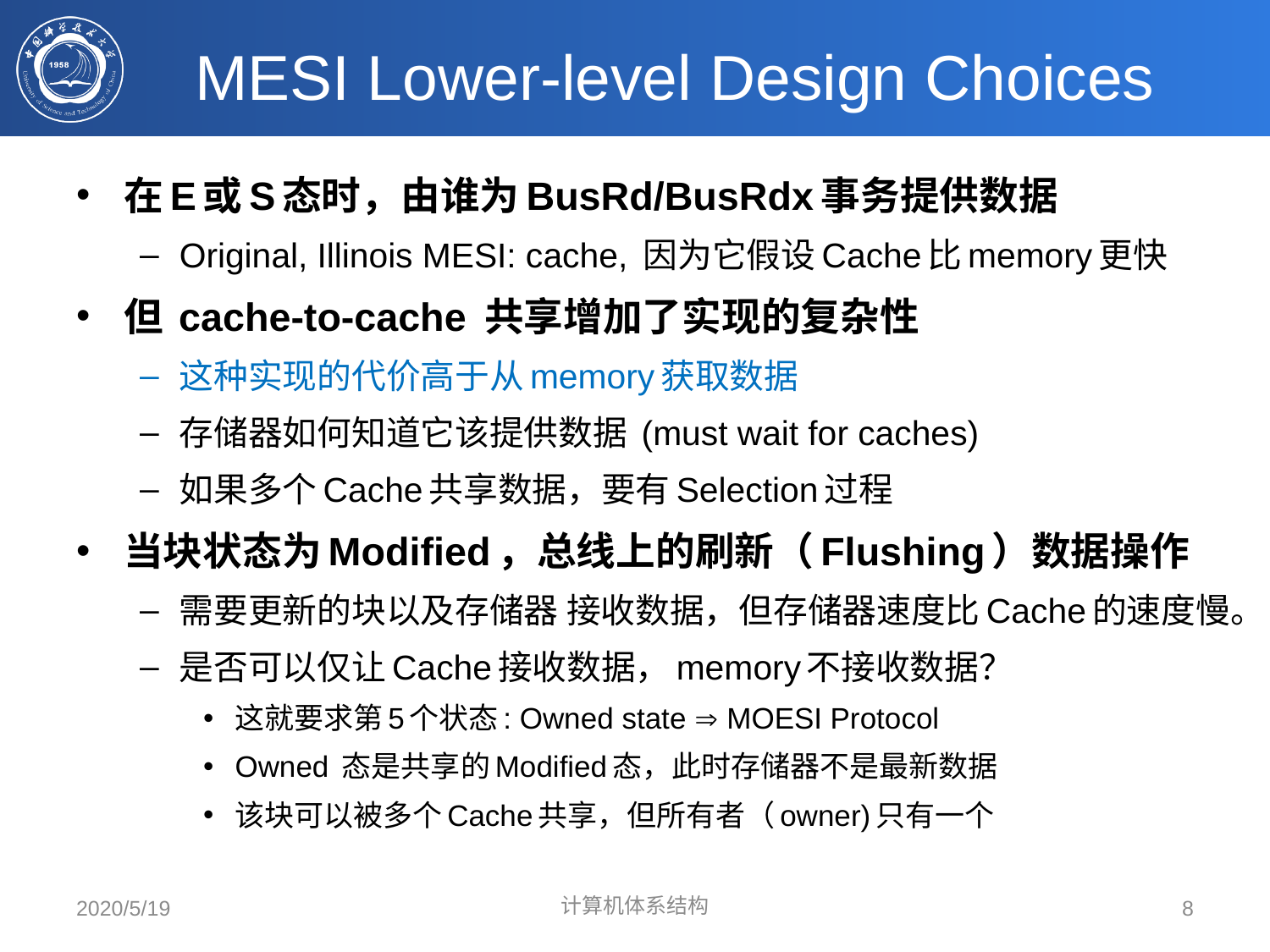

# MESI Lower-level Design Choices
在E或S态时，由谁为BusRd/BusRdx事务提供数据
Original, Illinois MESI: cache, 因为它假设Cache比memory更快
但 cache-to-cache 共享增加了实现的复杂性
这种实现的代价高于从memory获取数据
存储器如何知道它该提供数据 (must wait for caches)
如果多个Cache共享数据，要有Selection过程
当块状态为Modified，总线上的刷新（Flushing）数据操作
需要更新的块以及存储器 接收数据，但存储器速度比Cache的速度慢。
是否可以仅让Cache接收数据，memory不接收数据？
这就要求第5个状态: Owned state ⇒ MOESI Protocol
Owned 态是共享的Modified态，此时存储器不是最新数据
该块可以被多个Cache共享，但所有者（owner)只有一个
2020/5/19
计算机体系结构
8